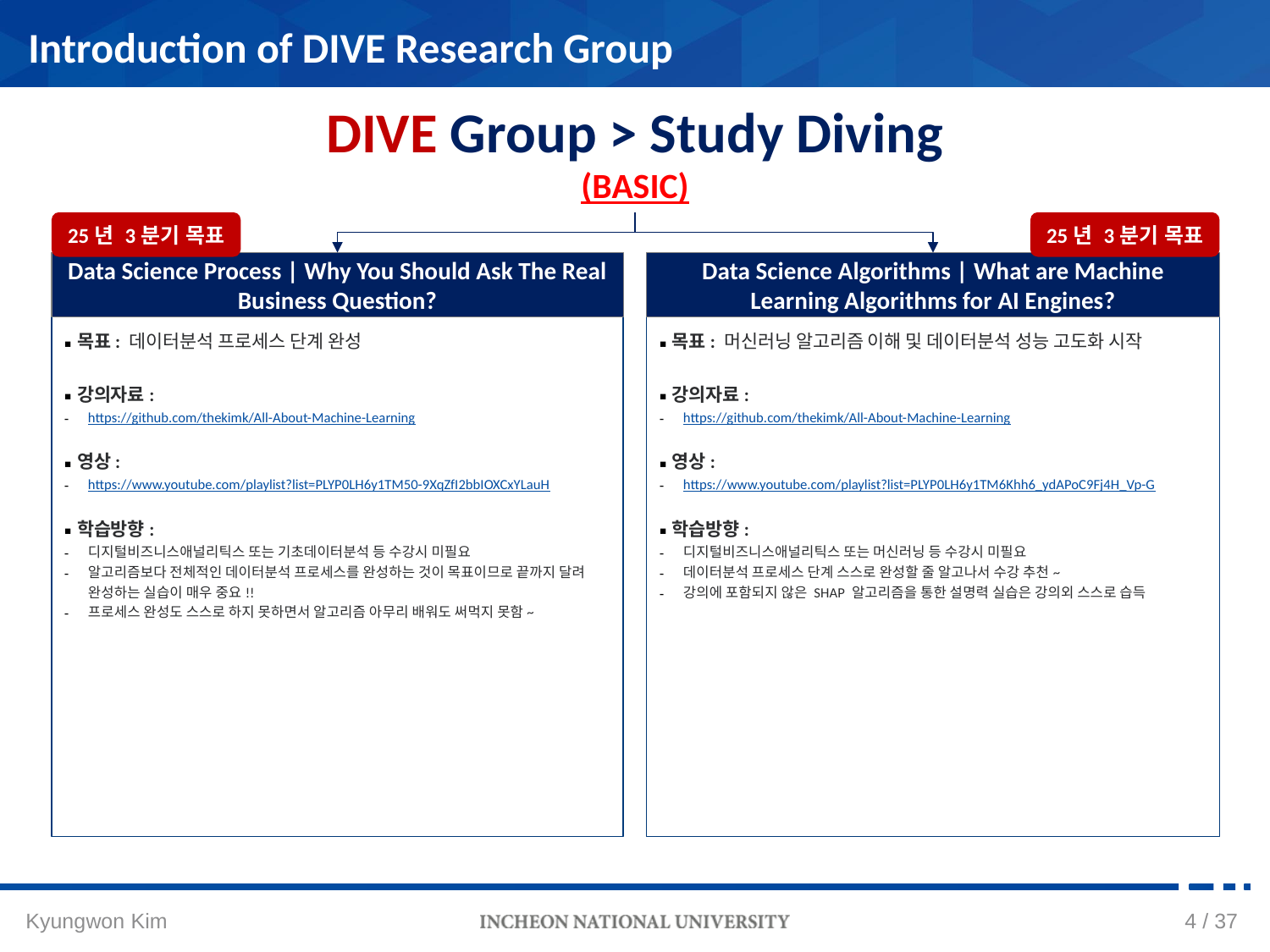

Introduction of DIVE Research Group
DIVE Group > Study Diving
(BASIC)
25년 3분기 목표
25년 3분기 목표
Data Science Process | Why You Should Ask The Real Business Question?
Data Science Algorithms | What are Machine Learning Algorithms for AI Engines?

목표: 데이터분석 프로세스 단계 완성

강의자료:
https://github.com/thekimk/All-About-Machine-Learning

영상:
https://www.youtube.com/playlist?list=PLYP0LH6y1TM50-9XqZfI2bbIOXCxYLauH

학습방향:
디지털비즈니스애널리틱스 또는 기초데이터분석 등 수강시 미필요
알고리즘보다 전체적인 데이터분석 프로세스를 완성하는 것이 목표이므로 끝까지 달려 완성하는 실습이 매우 중요!!
프로세스 완성도 스스로 하지 못하면서 알고리즘 아무리 배워도 써먹지 못함~
목표: 머신러닝 알고리즘 이해 및 데이터분석 성능 고도화 시작

강의자료:
https://github.com/thekimk/All-About-Machine-Learning

영상:
https://www.youtube.com/playlist?list=PLYP0LH6y1TM6Khh6_ydAPoC9Fj4H_Vp-G

학습방향:
디지털비즈니스애널리틱스 또는 머신러닝 등 수강시 미필요
데이터분석 프로세스 단계 스스로 완성할 줄 알고나서 수강 추천~
강의에 포함되지 않은 SHAP 알고리즘을 통한 설명력 실습은 강의외 스스로 습득
4 / 37